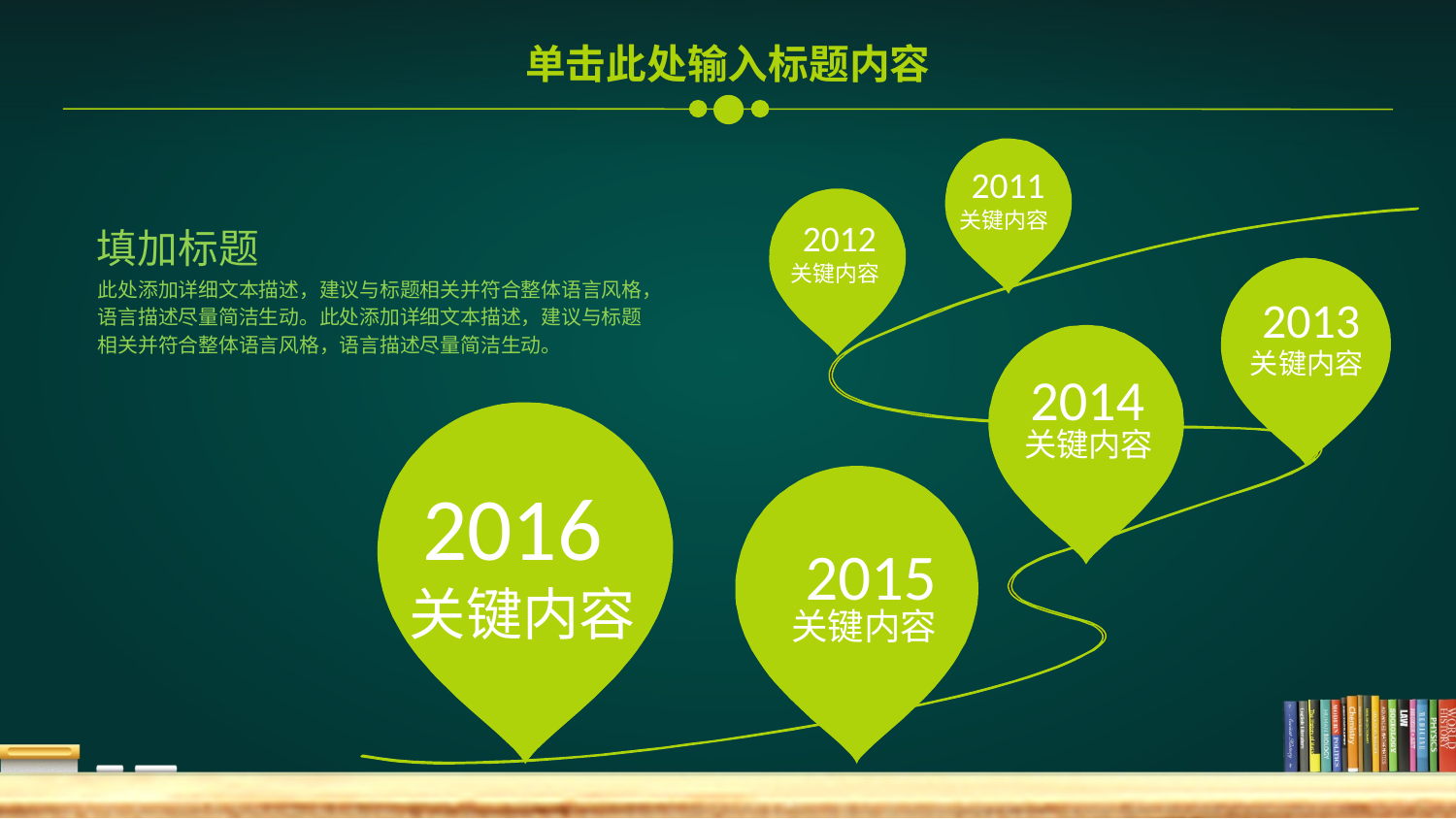

单击此处输入标题内容

2011
关键内容

2012
关键内容

填加标题

此处添加详细文本描述，建议与标题相关并符合整体语言风格，语言描述尽量简洁生动。此处添加详细文本描述，建议与标题相关并符合整体语言风格，语言描述尽量简洁生动。

2013
关键内容

2014
关键内容

2016
关键内容

2015
关键内容